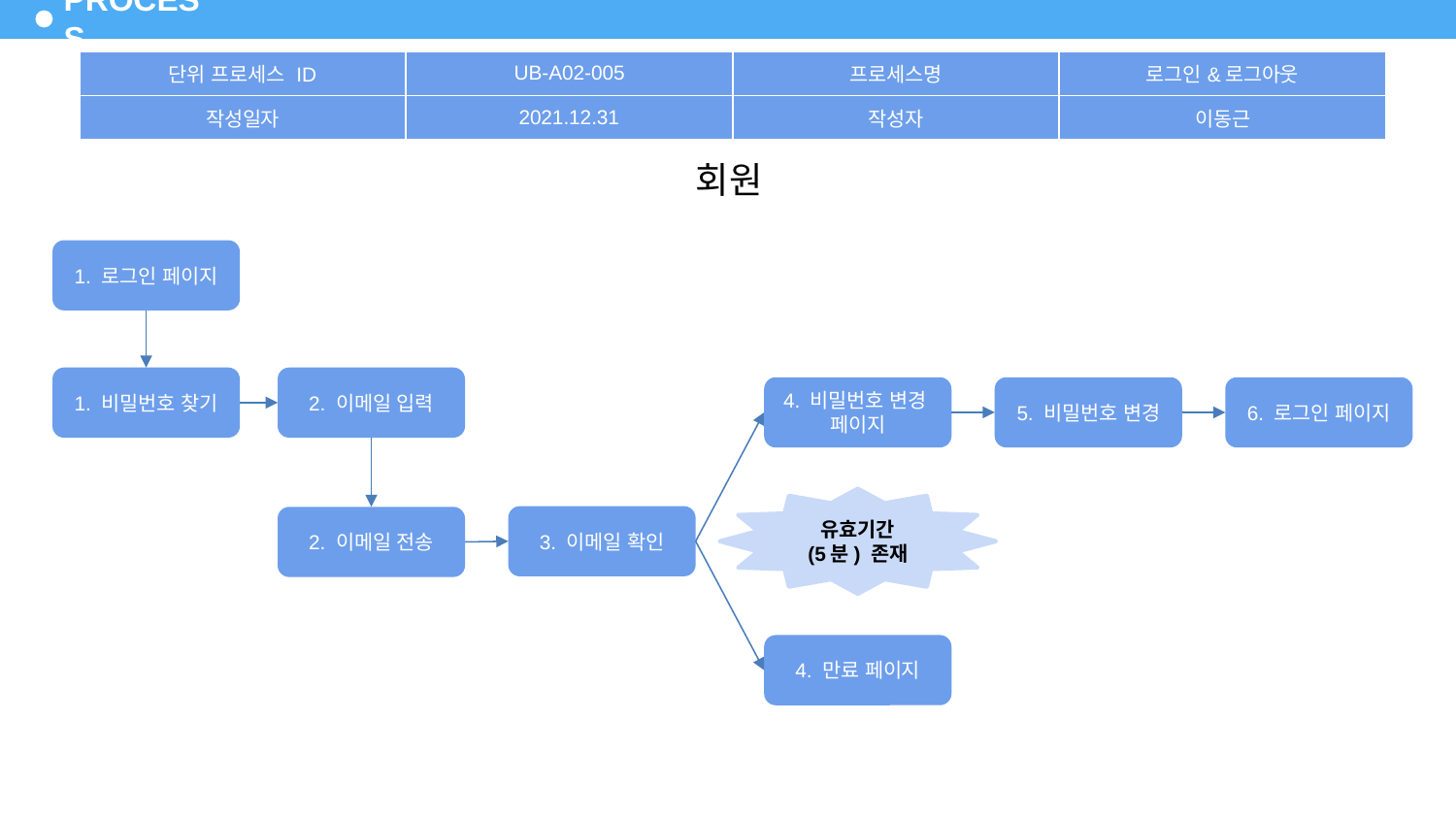

# PROCESS
| 단위 프로세스 ID | UB-A02-005 | 프로세스명 | 로그인&로그아웃 |
| --- | --- | --- | --- |
| 작성일자 | 2021.12.31 | 작성자 | 이동근 |
회원
1. 로그인 페이지
1. 비밀번호 찾기
2. 이메일 입력
5. 비밀번호 변경
6. 로그인 페이지
4. 비밀번호 변경
페이지
유효기간
(5분) 존재
3. 이메일 확인
2. 이메일 전송
4. 만료 페이지